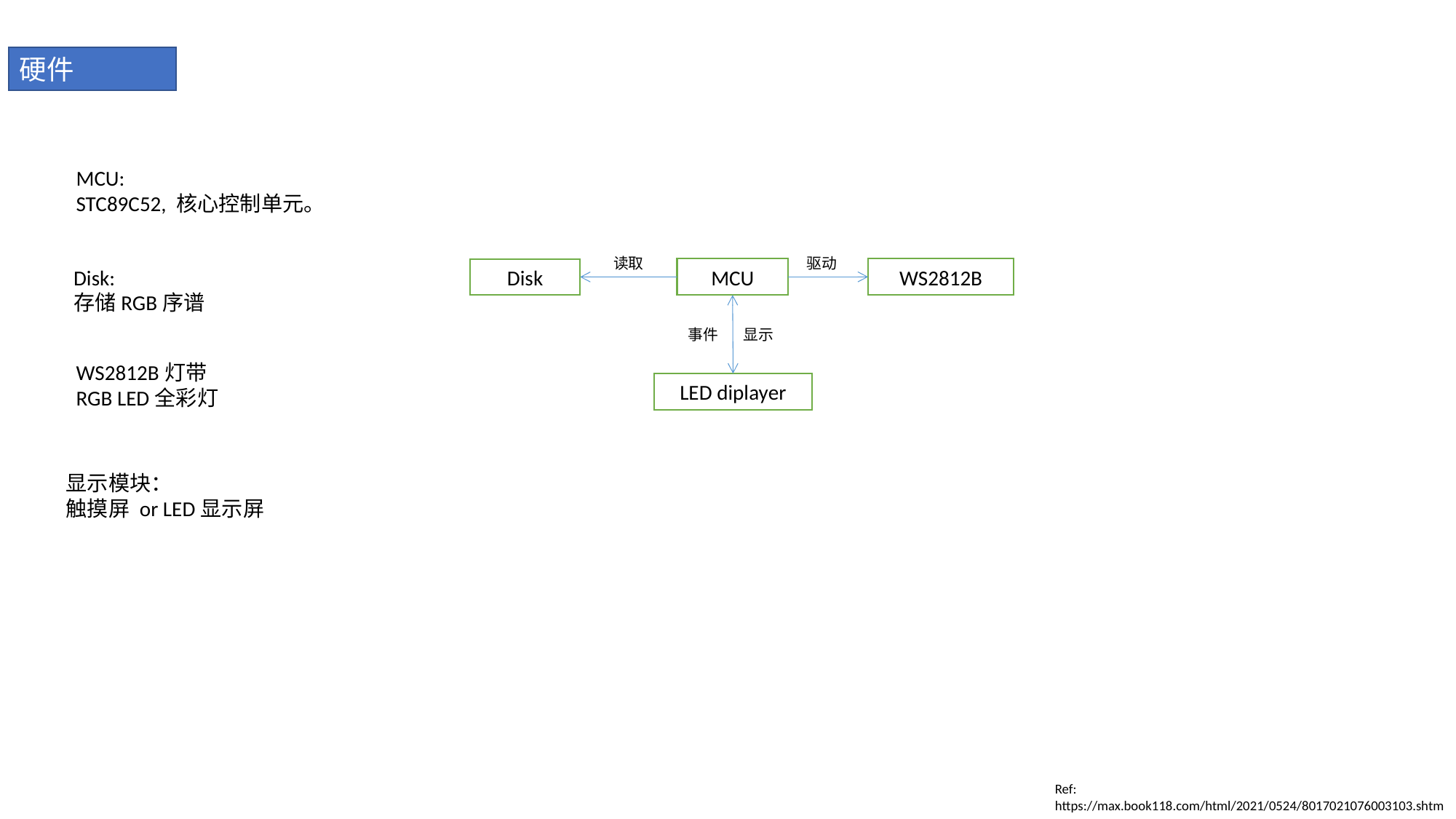

硬件
MCU:
STC89C52, 核心控制单元。
读取
驱动
Disk:
存储RGB序谱
MCU
WS2812B
Disk
事件
显示
WS2812B灯带
RGB LED全彩灯
LED diplayer
显示模块：
触摸屏 or LED显示屏
Ref:
https://max.book118.com/html/2021/0524/8017021076003103.shtm